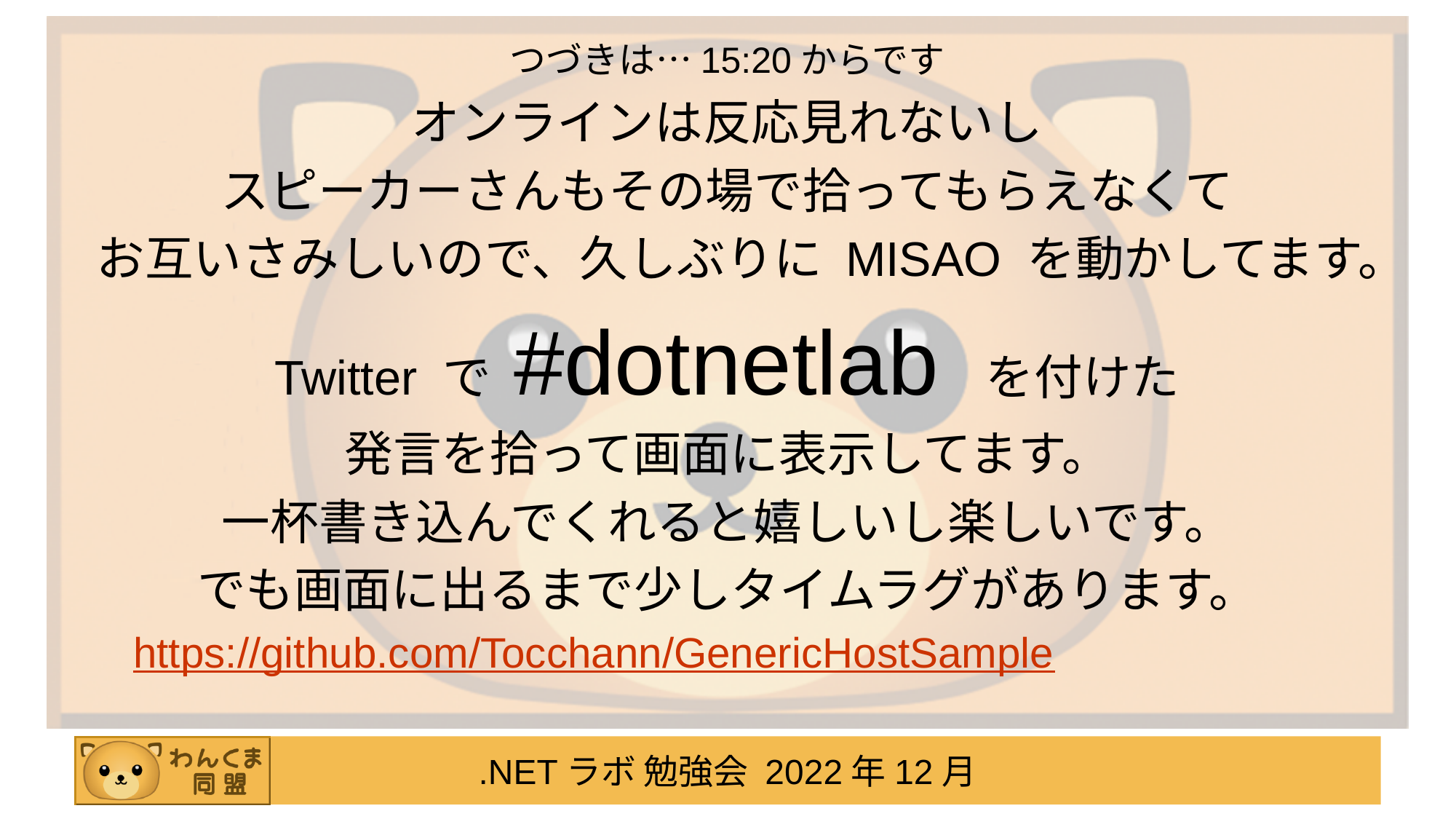

# つづきは…15:20からです
オンラインは反応見れないし
スピーカーさんもその場で拾ってもらえなくて
お互いさみしいので、久しぶりに MISAO を動かしてます。
Twitter で #dotnetlab を付けた
発言を拾って画面に表示してます。
一杯書き込んでくれると嬉しいし楽しいです。
でも画面に出るまで少しタイムラグがあります。
https://github.com/Tocchann/GenericHostSample